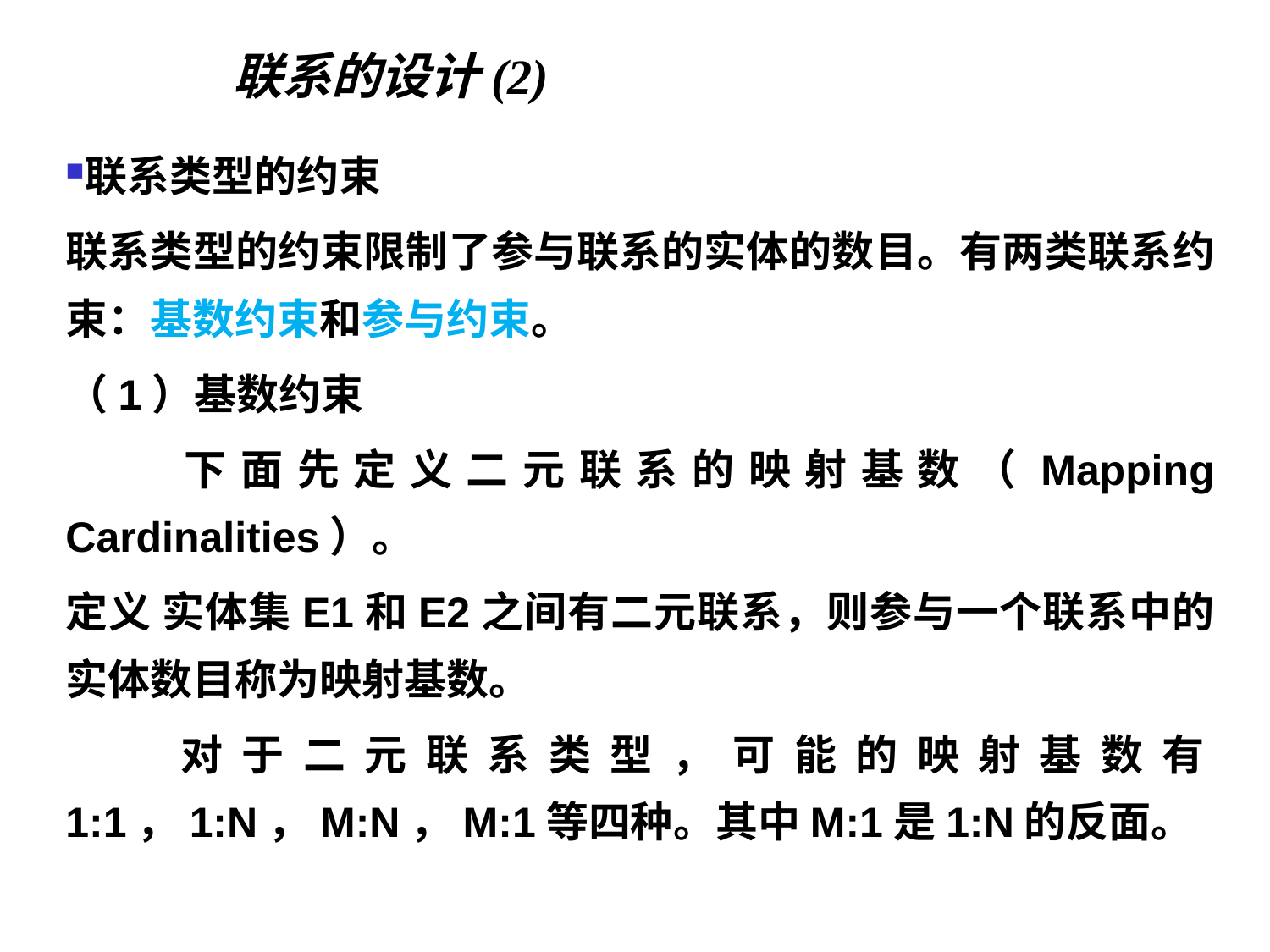

联系的设计(2)
联系类型的约束
联系类型的约束限制了参与联系的实体的数目。有两类联系约束：基数约束和参与约束。
（1）基数约束
    下面先定义二元联系的映射基数（Mapping Cardinalities）。
定义 实体集E1和E2之间有二元联系，则参与一个联系中的实体数目称为映射基数。
   对于二元联系类型，可能的映射基数有1:1，1:N，M:N，M:1等四种。其中M:1是1:N的反面。